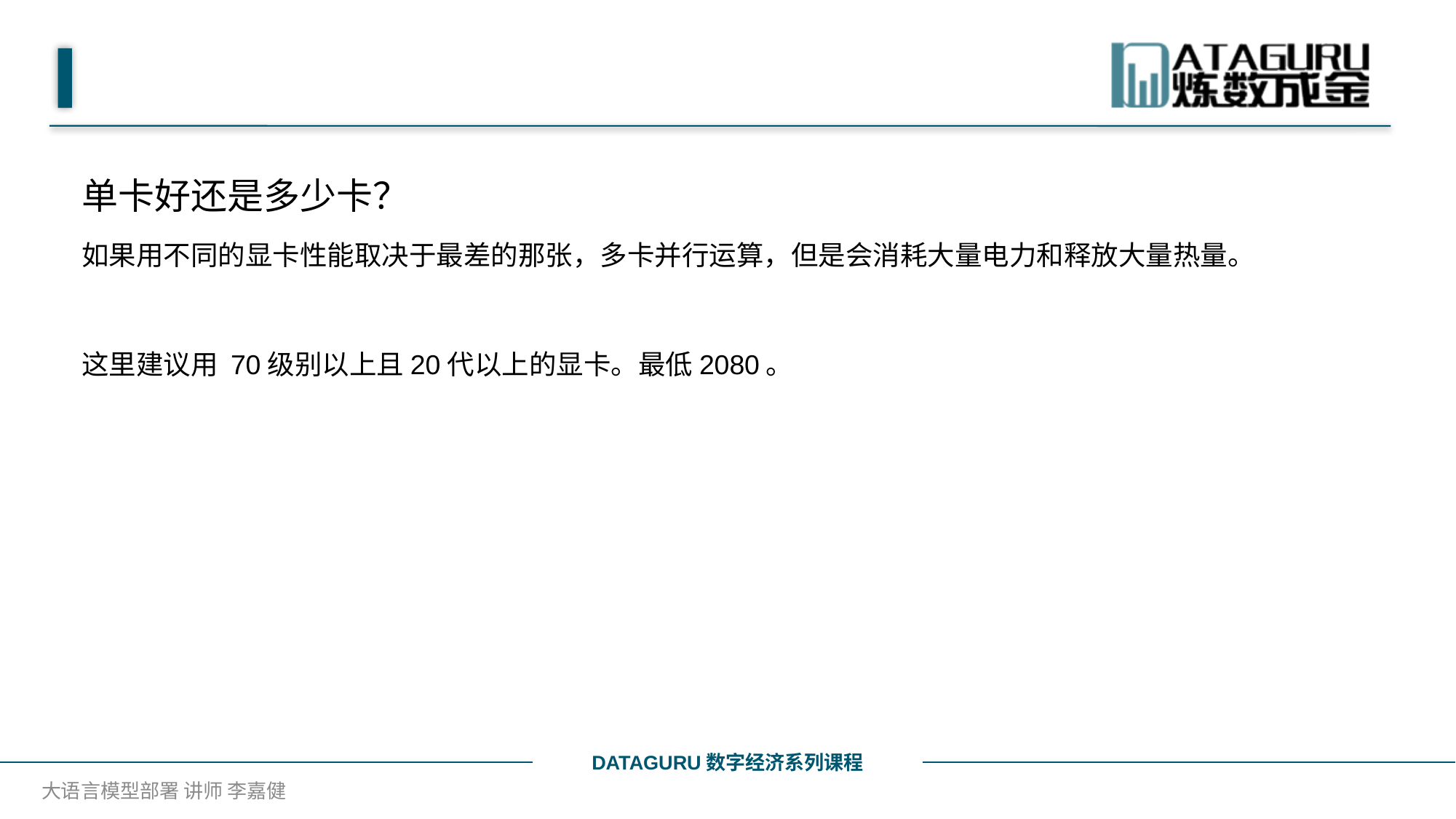

单卡好还是多少卡？
如果用不同的显卡性能取决于最差的那张，多卡并行运算，但是会消耗大量电力和释放大量热量。

这里建议用 70级别以上且20代以上的显卡。最低2080。